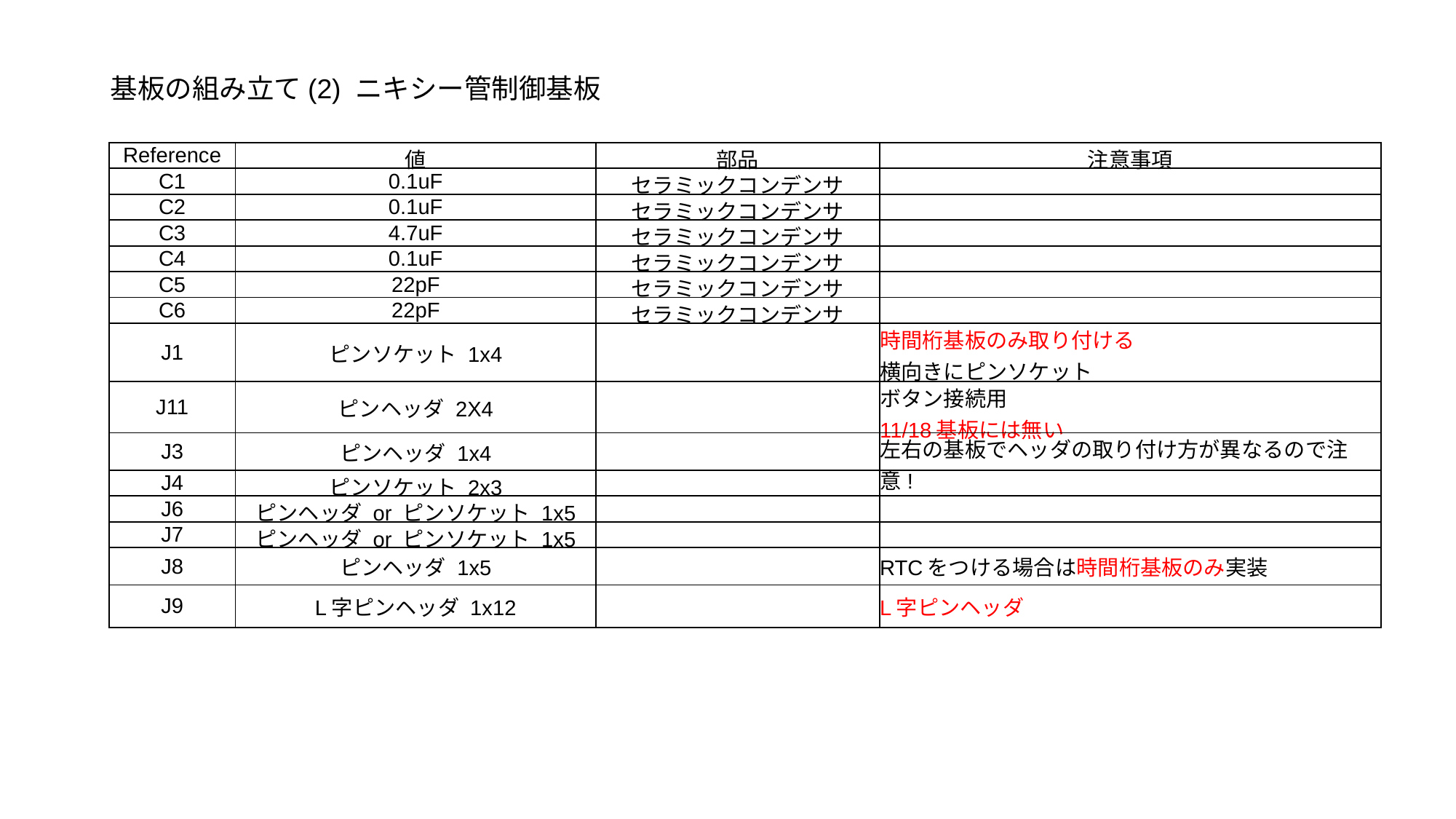

基板の組み立て(2) ニキシー管制御基板
| Reference | 値 | 部品 | 注意事項 |
| --- | --- | --- | --- |
| C1 | 0.1uF | セラミックコンデンサ |  |
| C2 | 0.1uF | セラミックコンデンサ |  |
| C3 | 4.7uF | セラミックコンデンサ |  |
| C4 | 0.1uF | セラミックコンデンサ |  |
| C5 | 22pF | セラミックコンデンサ |  |
| C6 | 22pF | セラミックコンデンサ |  |
| J1 | ピンソケット 1x4 |  | 時間桁基板のみ取り付ける 横向きにピンソケット |
| J11 | ピンヘッダ 2X4 |  | ボタン接続用 11/18基板には無い |
| J3 | ピンヘッダ 1x4 |  | 左右の基板でヘッダの取り付け方が異なるので注意! |
| J4 | ピンソケット 2x3 |  |  |
| J6 | ピンヘッダ or ピンソケット 1x5 |  |  |
| J7 | ピンヘッダ or ピンソケット 1x5 |  |  |
| J8 | ピンヘッダ 1x5 |  | RTCをつける場合は時間桁基板のみ実装 |
| J9 | L字ピンヘッダ 1x12 |  | L字ピンヘッダ |